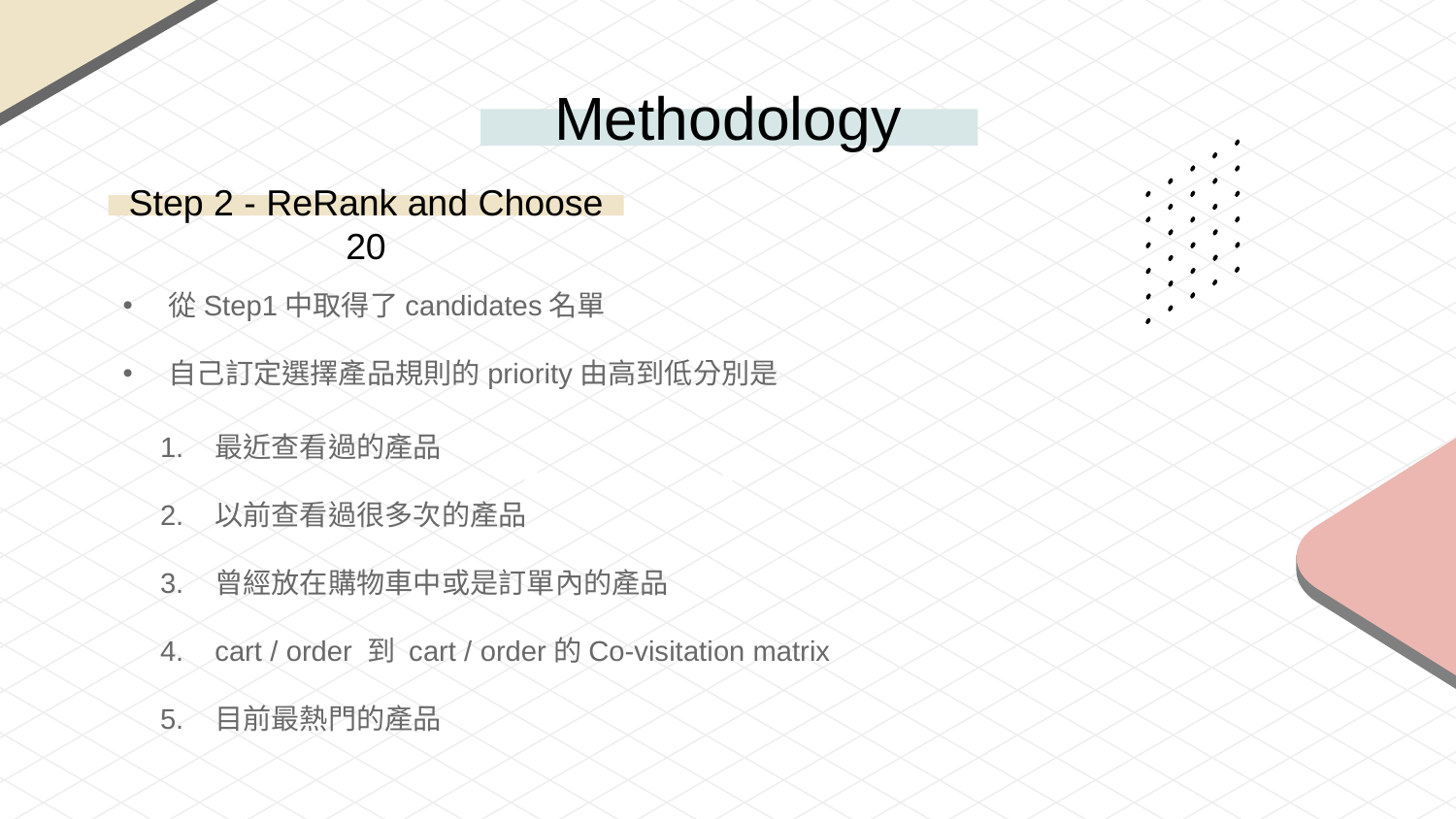

# Methodology

Step 2 - ReRank and Choose 20

從Step1中取得了candidates名單
自己訂定選擇產品規則的priority由高到低分別是
最近查看過的產品
以前查看過很多次的產品
曾經放在購物車中或是訂單內的產品
cart / order 到 cart / order的Co-visitation matrix
目前最熱門的產品